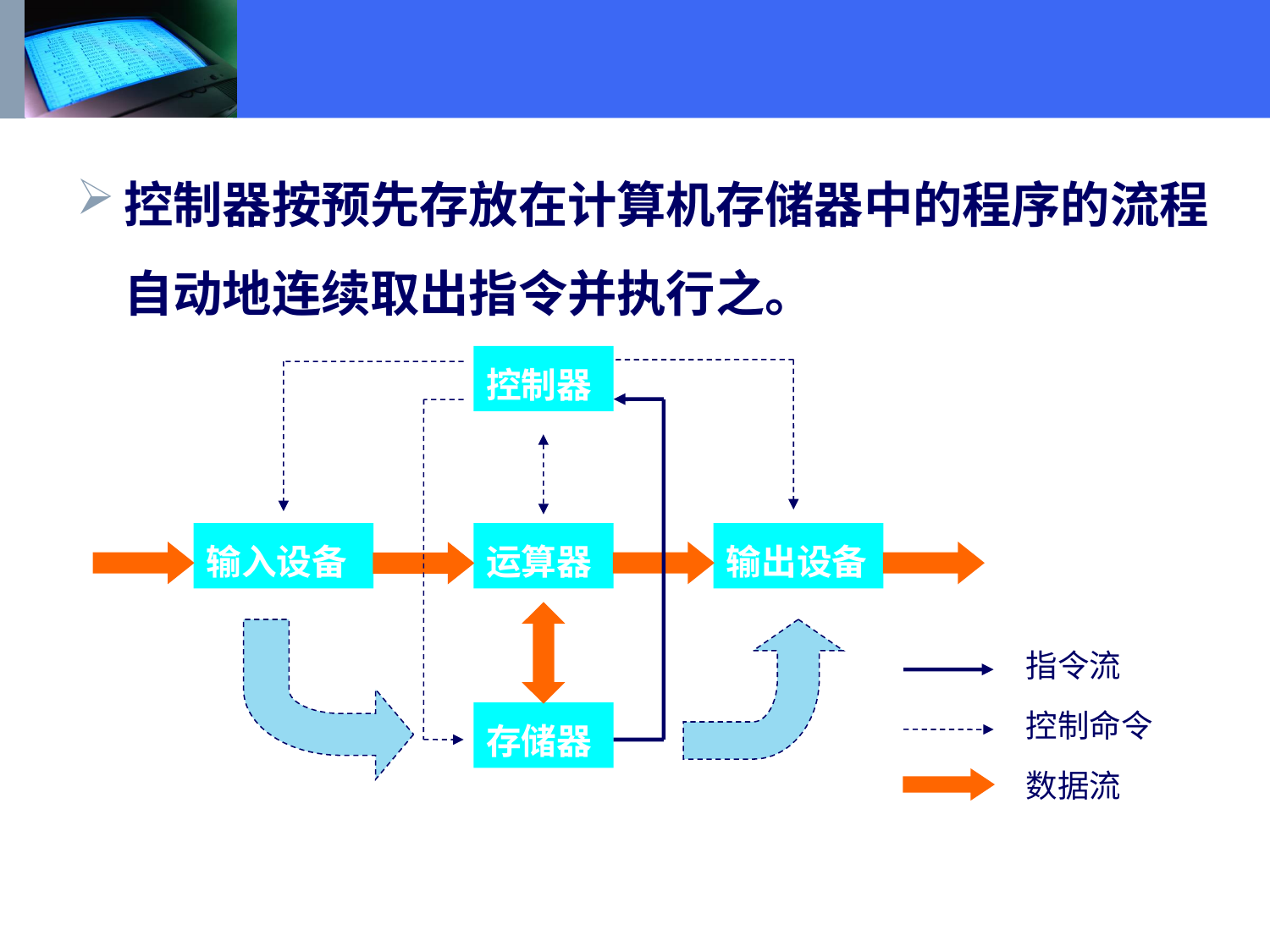

# 存储程序计算机的工作原理*
控制器按预先存放在计算机存储器中的程序的流程自动地连续取出指令并执行之。
控制器

输入设备
运算器
输出设备

指令流

控制命令
存储器

数据流